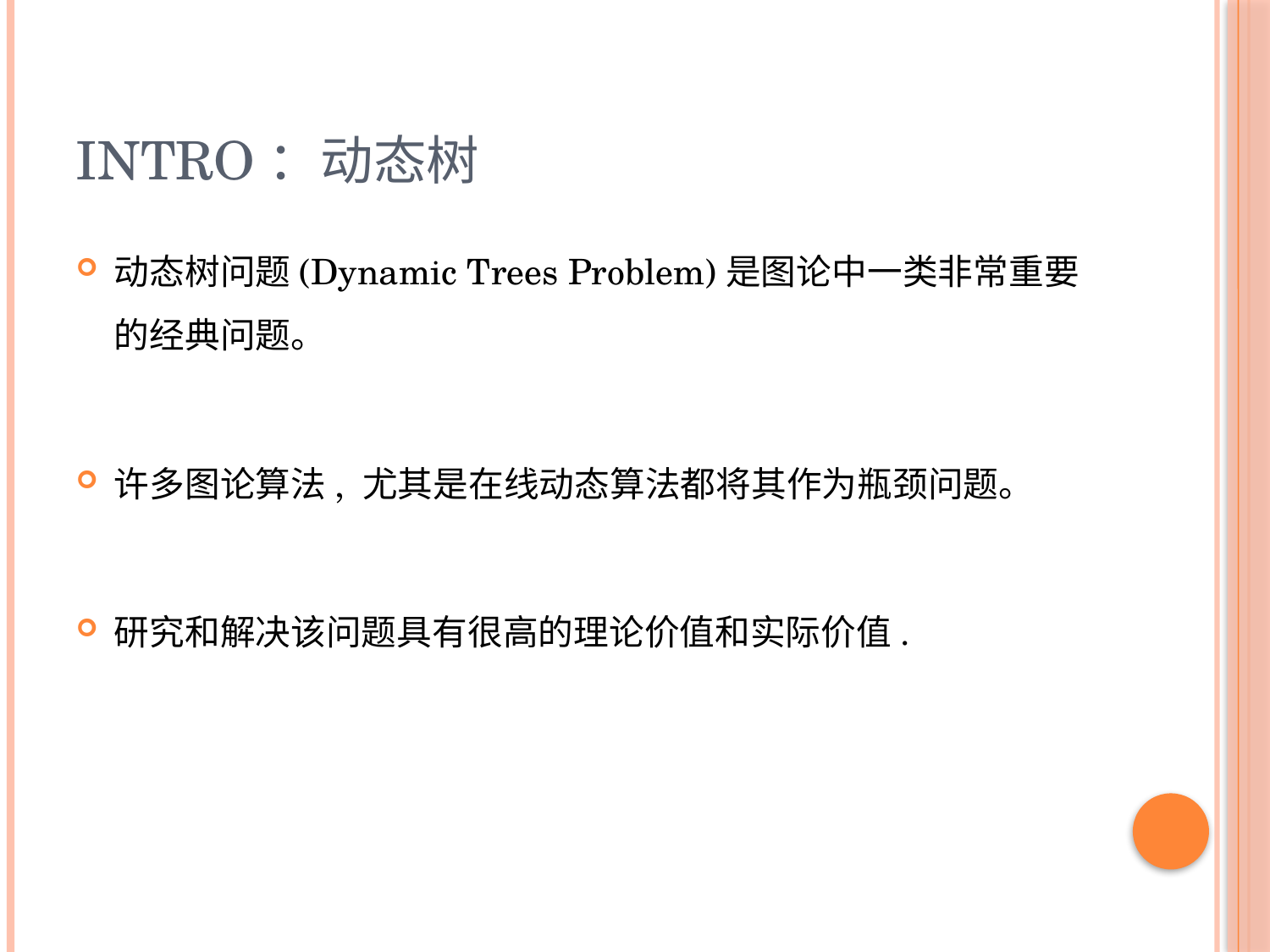

# Intro：动态树
动态树问题(Dynamic Trees Problem)是图论中一类非常重要的经典问题。

许多图论算法, 尤其是在线动态算法都将其作为瓶颈问题。

研究和解决该问题具有很高的理论价值和实际价值.